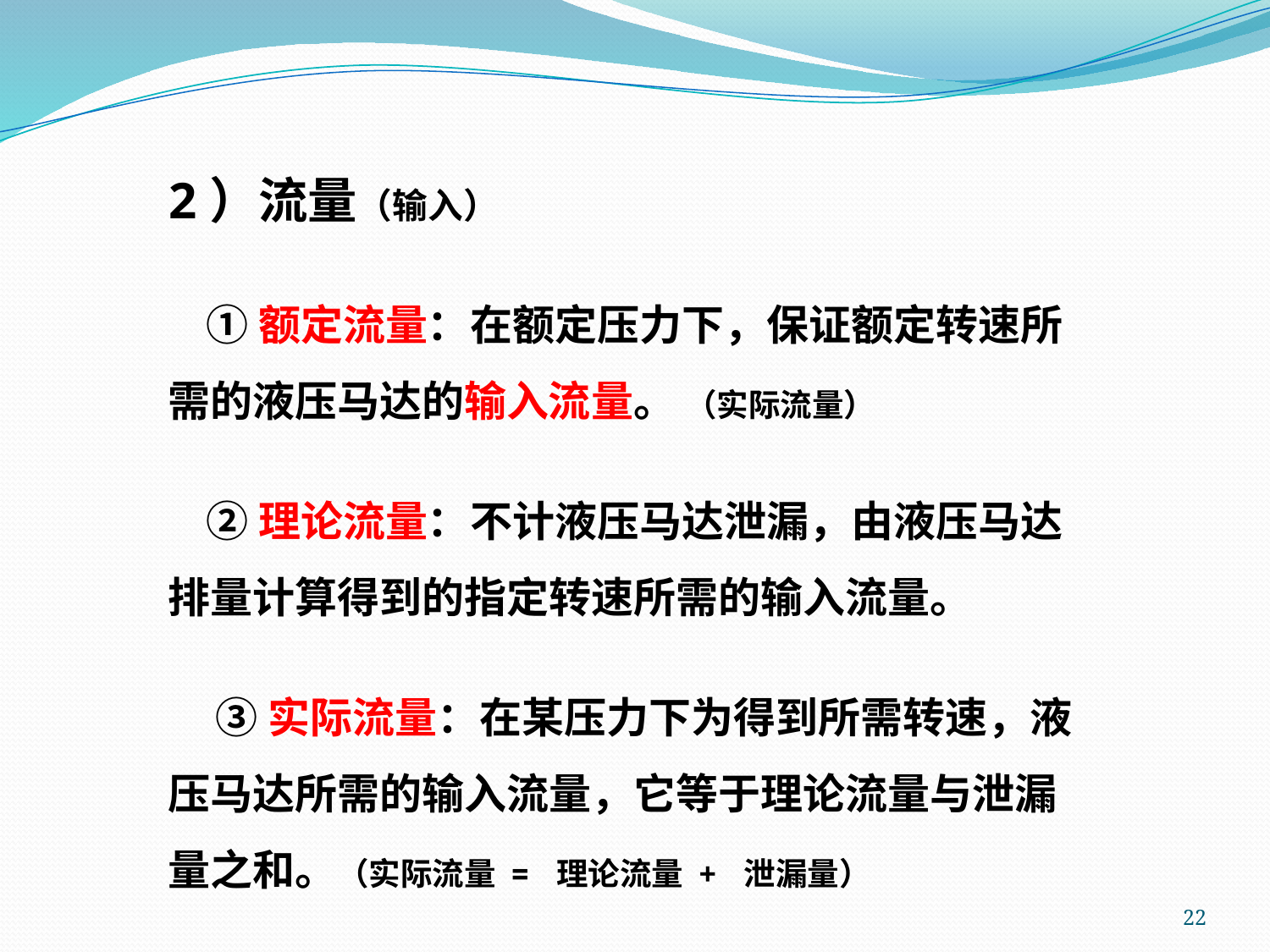

2）流量（输入）
    ①额定流量：在额定压力下，保证额定转速所需的液压马达的输入流量。 （实际流量）
    ②理论流量：不计液压马达泄漏，由液压马达排量计算得到的指定转速所需的输入流量。
     ③实际流量：在某压力下为得到所需转速，液压马达所需的输入流量，它等于理论流量与泄漏量之和。（实际流量 = 理论流量 + 泄漏量）
22